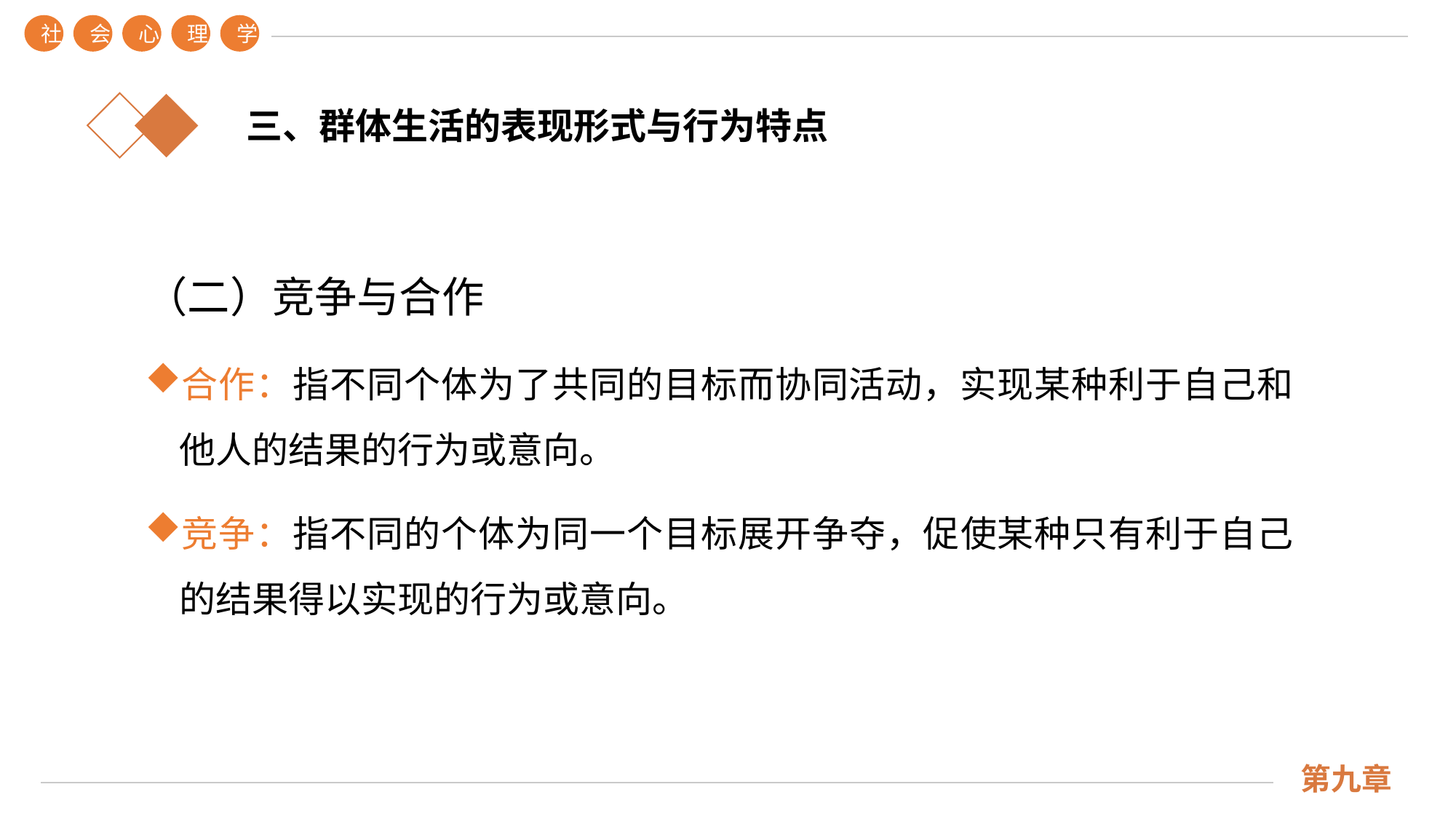

社
会
心
理
学

三、群体生活的表现形式与行为特点
（二）竞争与合作
合作：指不同个体为了共同的目标而协同活动，实现某种利于自己和他人的结果的行为或意向。
竞争：指不同的个体为同一个目标展开争夺，促使某种只有利于自己的结果得以实现的行为或意向。

第九章